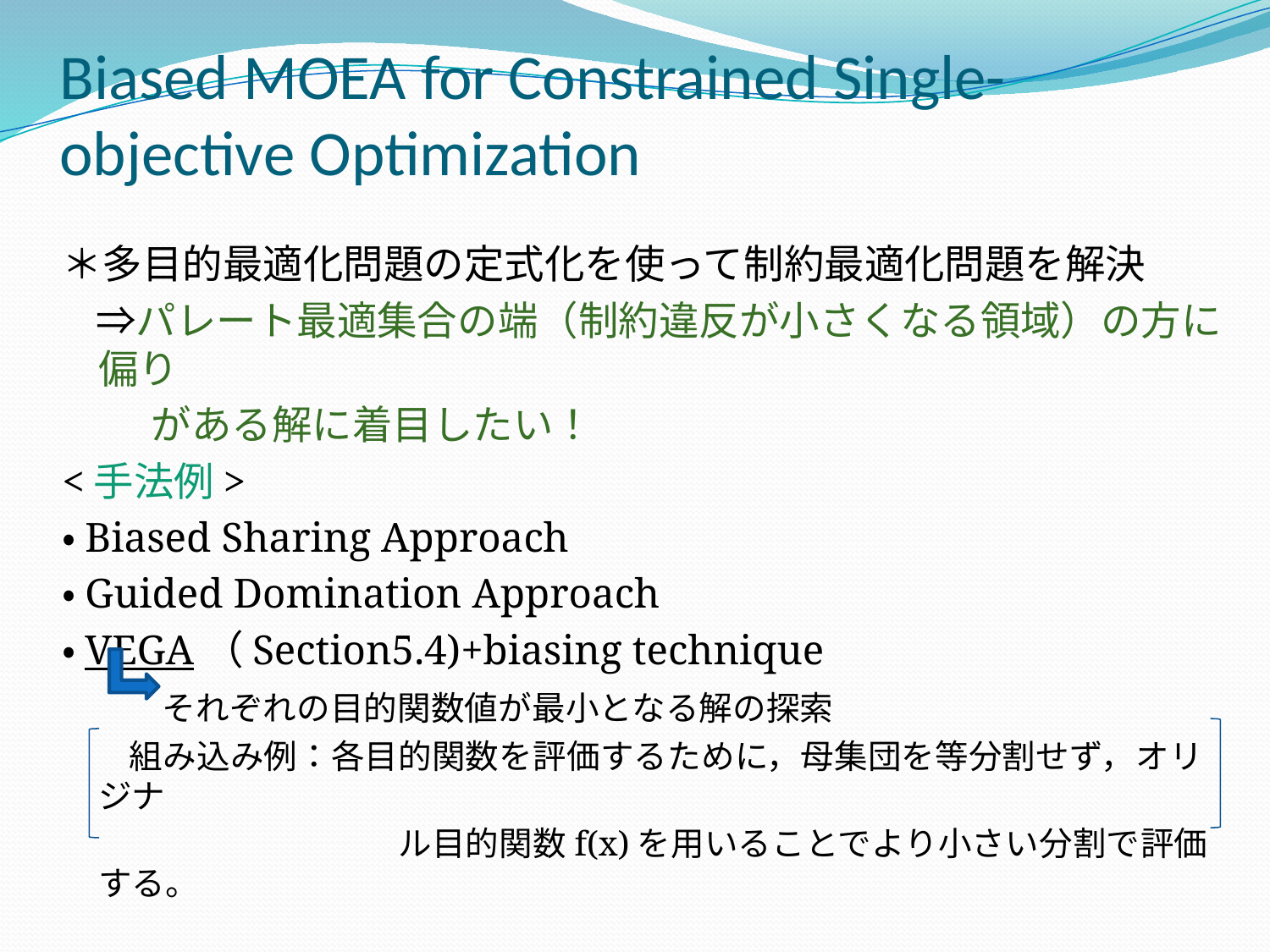

# Biased MOEA for Constrained Single-objective Optimization
＊多目的最適化問題の定式化を使って制約最適化問題を解決
　⇒パレート最適集合の端（制約違反が小さくなる領域）の方に偏り
　　 がある解に着目したい！
<手法例>
・Biased Sharing Approach
・Guided Domination Approach
・VEGA（Section5.4)+biasing technique
          それぞれの目的関数値が最小となる解の探索
　　組み込み例：各目的関数を評価するために，母集団を等分割せず，オリジナ
　　　　　　　　　　ル目的関数f(x)を用いることでより小さい分割で評価する。